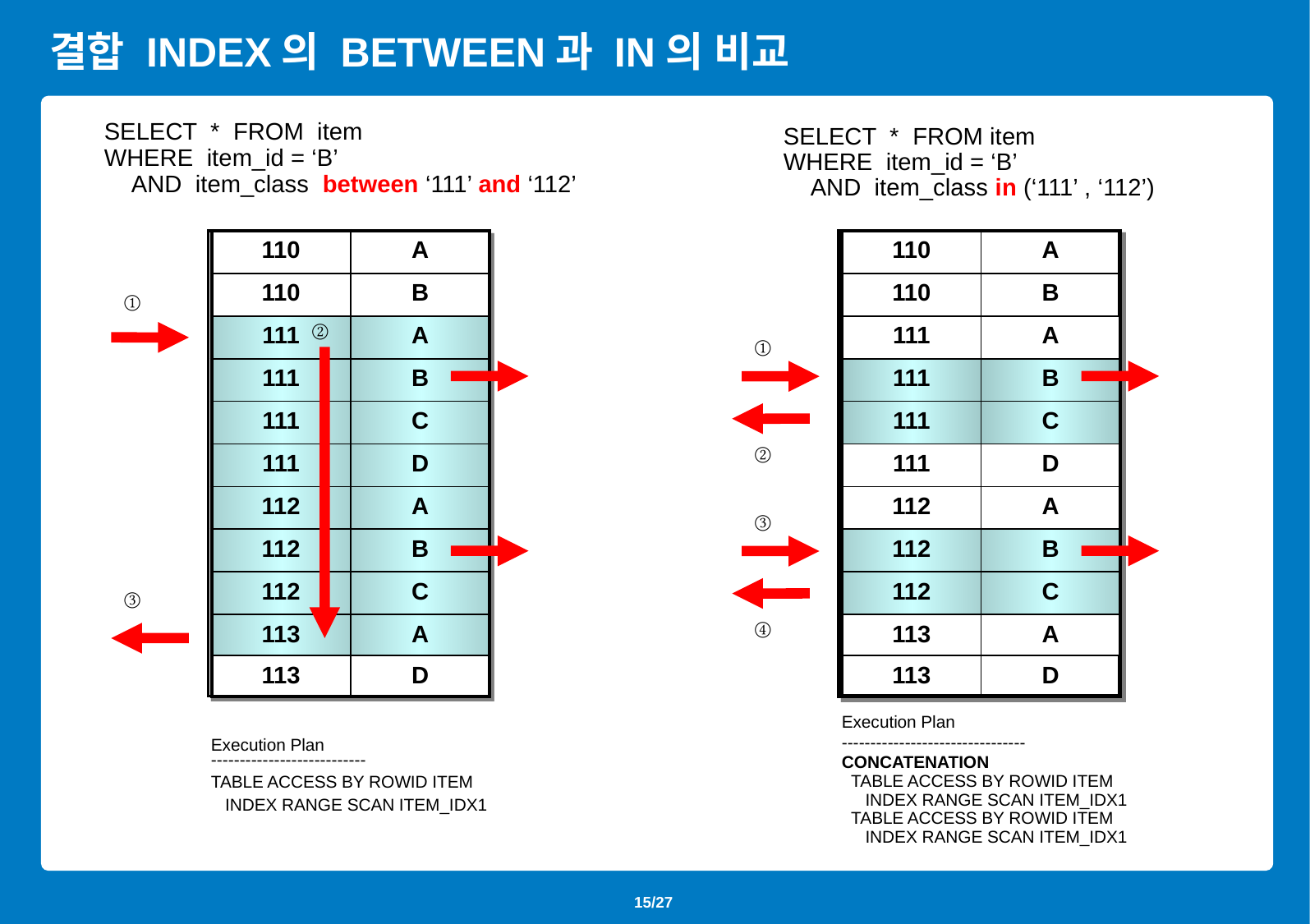

# 결합 INDEX의 BETWEEN과 IN의 비교
SELECT  *  FROM item
WHERE  item_id = ‘B’
    AND  item_class in (‘111’ , ‘112’)
SELECT  *  FROM  item
WHERE  item_id = ‘B’
    AND  item_class  between ‘111’ and ‘112’
| 110 | A |
| --- | --- |
| 110 | B |
| 111 | A |
| 111 | B |
| 111 | C |
| 111 | D |
| 112 | A |
| 112 | B |
| 112 | C |
| 113 | A |
| 113 | D |
| 110 | A |
| --- | --- |
| 110 | B |
| 111 | A |
| 111 | B |
| 111 | C |
| 111 | D |
| 112 | A |
| 112 | B |
| 112 | C |
| 113 | A |
| 113 | D |

①
②
①

②
③

③

④

Execution Plan
--------------------------------
CONCATENATION
  TABLE ACCESS BY ROWID ITEM
     INDEX RANGE SCAN ITEM_IDX1
  TABLE ACCESS BY ROWID ITEM
     INDEX RANGE SCAN ITEM_IDX1
Execution Plan
---------------------------
TABLE ACCESS BY ROWID ITEM
   INDEX RANGE SCAN ITEM_IDX1